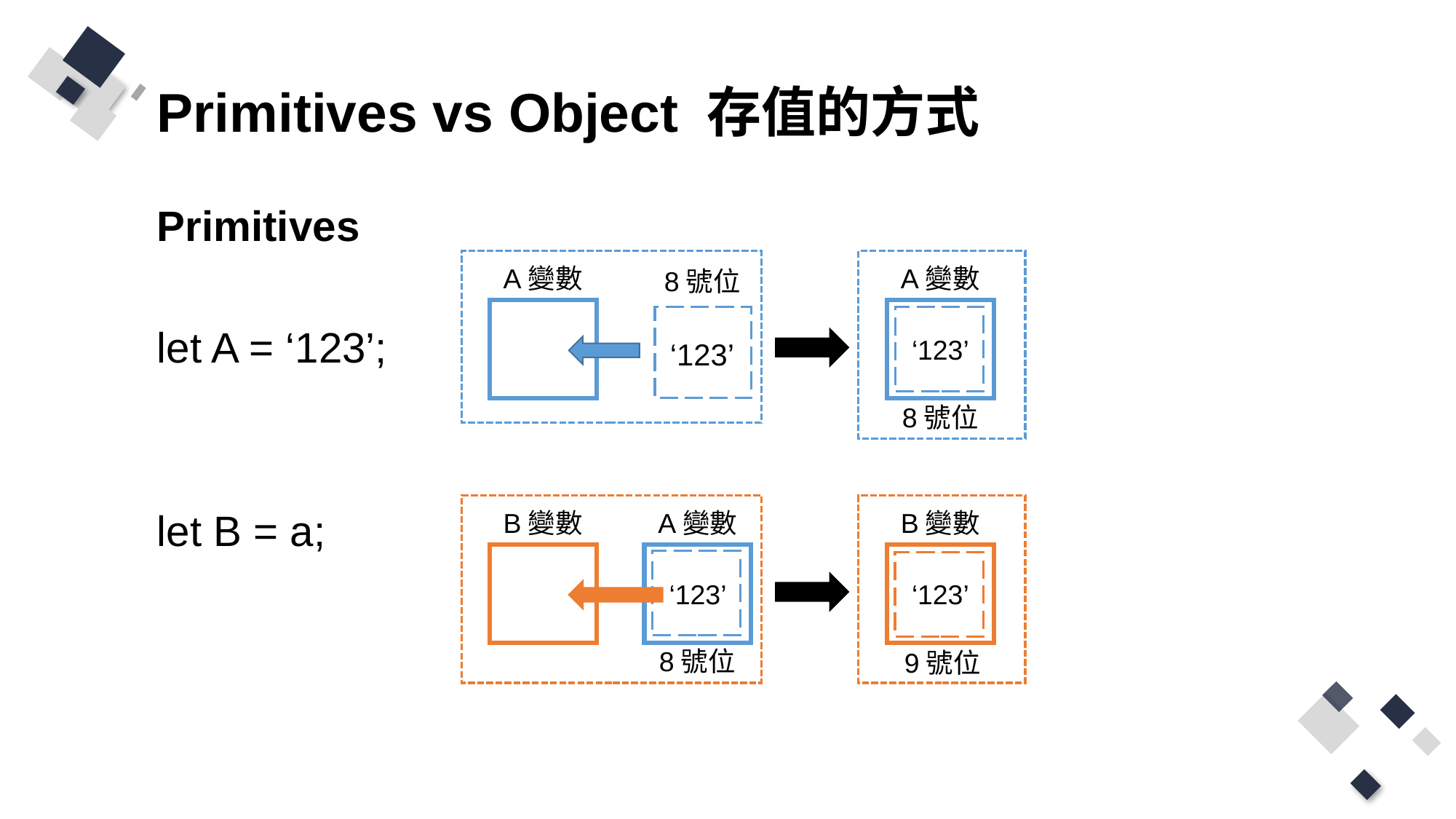

# Primitives vs Object 存值的方式
Primitives

let A = ‘123’;

let B = a;

A變數
A變數
8號位

‘123’

‘123’

8號位

B變數
A變數
B變數

‘123’
‘123’

8號位
9號位